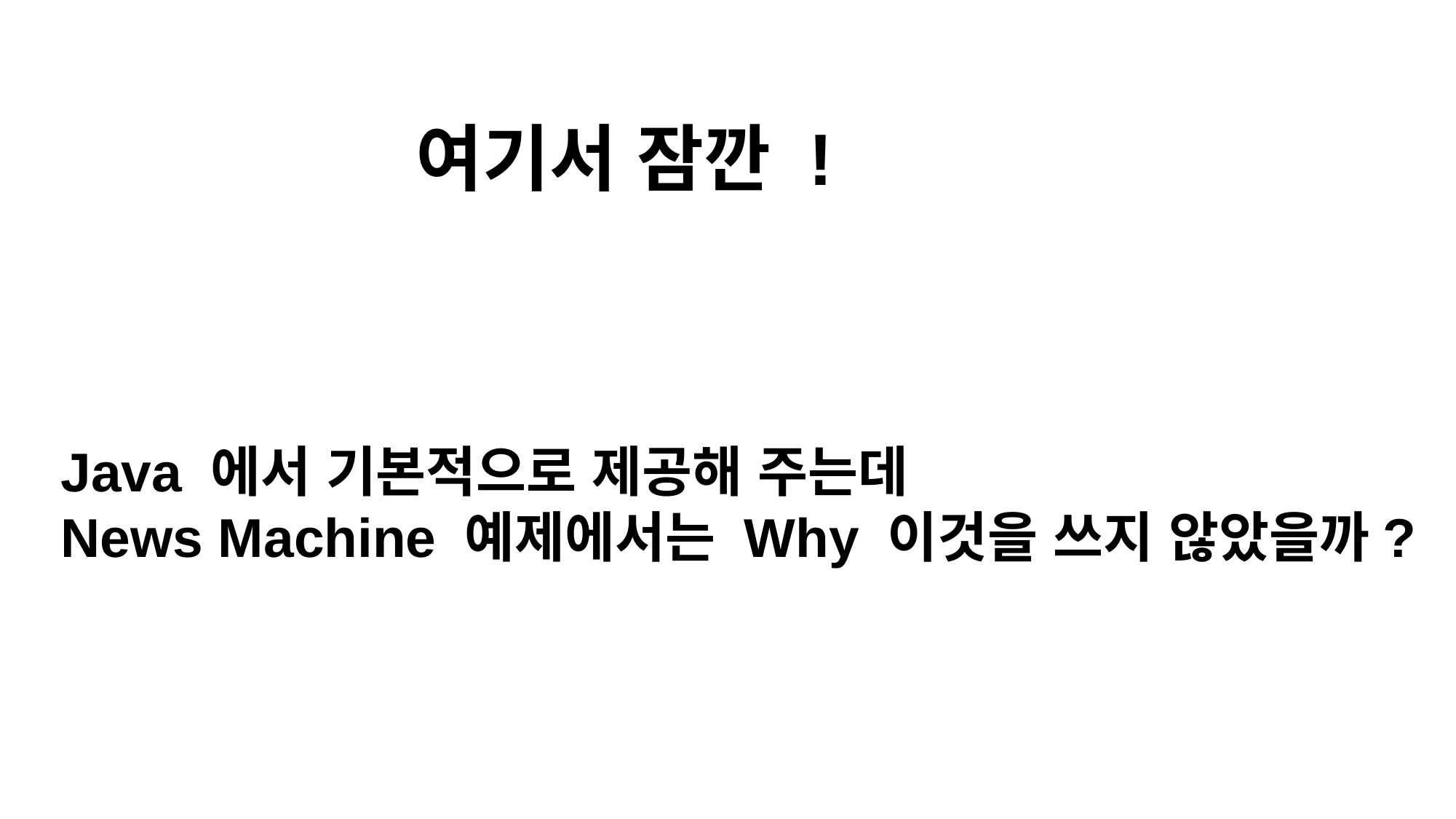

여기서 잠깐 !
Java 에서 기본적으로 제공해 주는데
News Machine 예제에서는 Why 이것을 쓰지 않았을까?